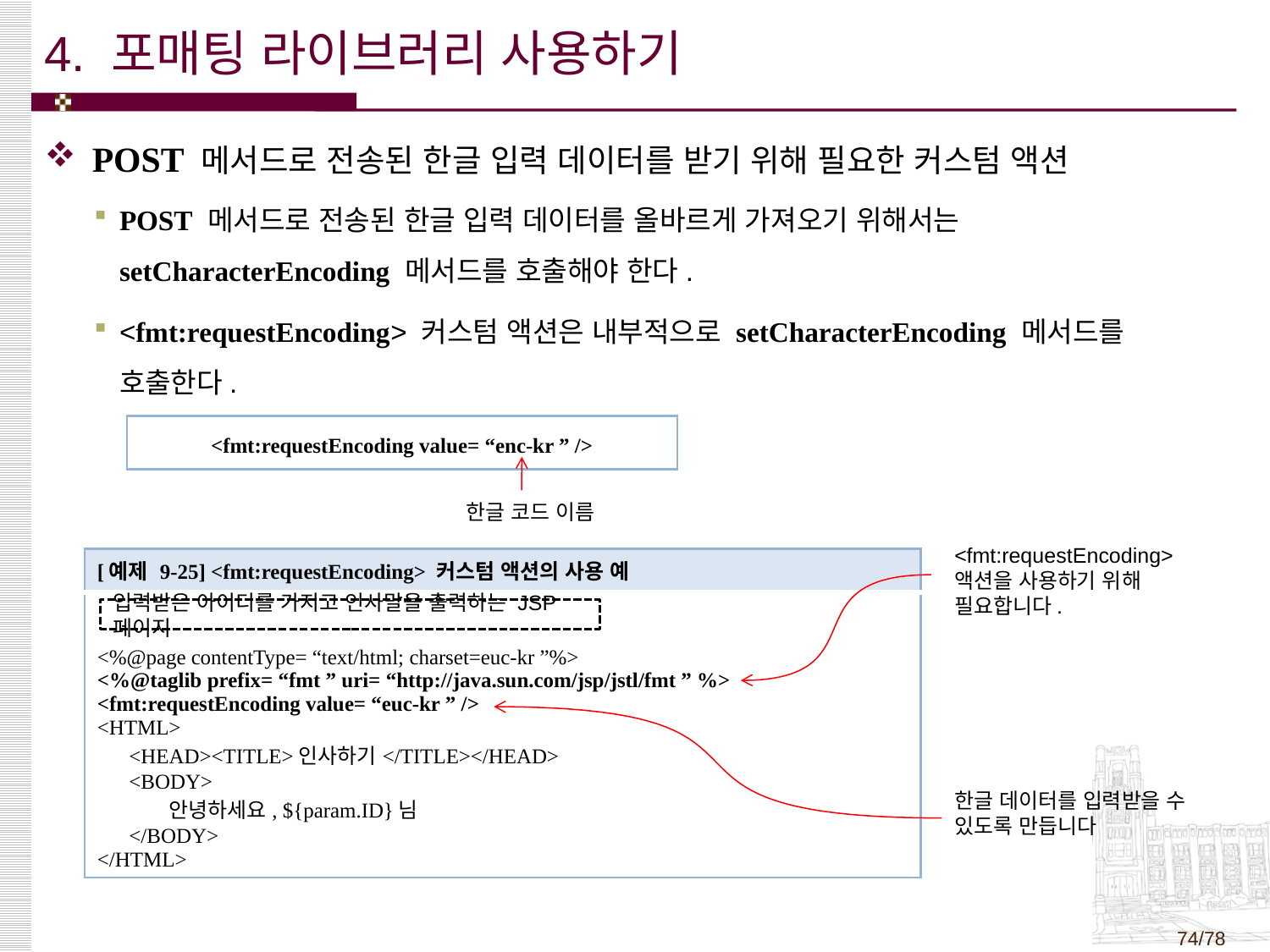

# 4. 포매팅 라이브러리 사용하기
POST 메서드로 전송된 한글 입력 데이터를 받기 위해 필요한 커스텀 액션
POST 메서드로 전송된 한글 입력 데이터를 올바르게 가져오기 위해서는 setCharacterEncoding 메서드를 호출해야 한다.
<fmt:requestEncoding> 커스텀 액션은 내부적으로 setCharacterEncoding 메서드를 호출한다.

| <fmt:requestEncoding value= “enc-kr ” /> |
| --- |
한글 코드 이름
| [예제 9-25] <fmt:requestEncoding> 커스텀 액션의 사용 예 |
| --- |
| <%@page contentType= “text/html; charset=euc-kr ”%> <%@taglib prefix= “fmt ” uri= “http://java.sun.com/jsp/jstl/fmt ” %> <fmt:requestEncoding value= “euc-kr ” /> <HTML> <HEAD><TITLE>인사하기</TITLE></HEAD> <BODY> 안녕하세요, ${param.ID}님 </BODY> </HTML> |
<fmt:requestEncoding> 액션을 사용하기 위해 필요합니다.
입력받은 아이디를 가지고 인사말을 출력하는 JSP 페이지
한글 데이터를 입력받을 수
있도록 만듭니다